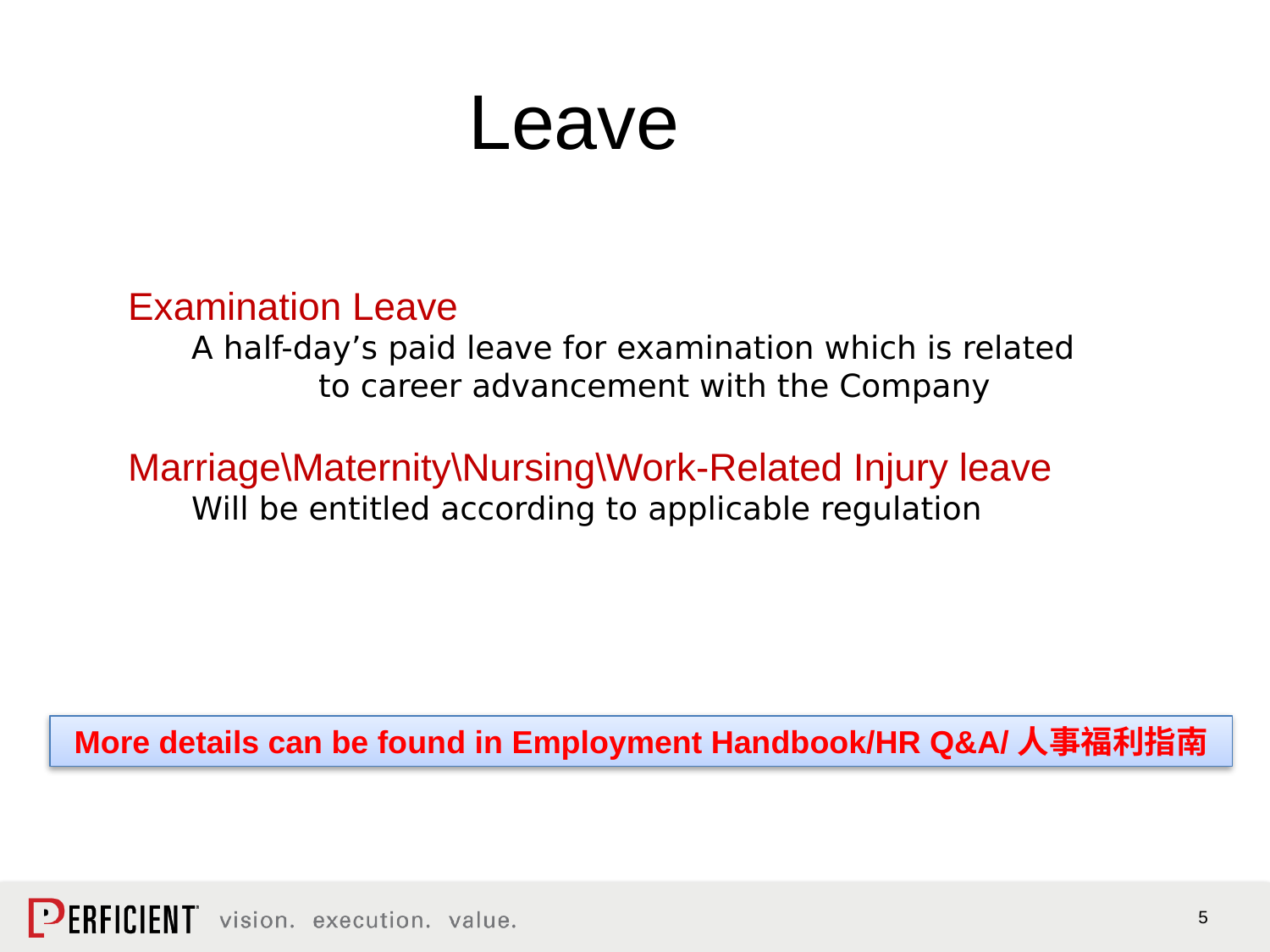

Leave
Examination Leave
A half-day’s paid leave for examination which is related
	to career advancement with the Company

Marriage\Maternity\Nursing\Work-Related Injury leave
Will be entitled according to applicable regulation
More details can be found in Employment Handbook/HR Q&A/人事福利指南